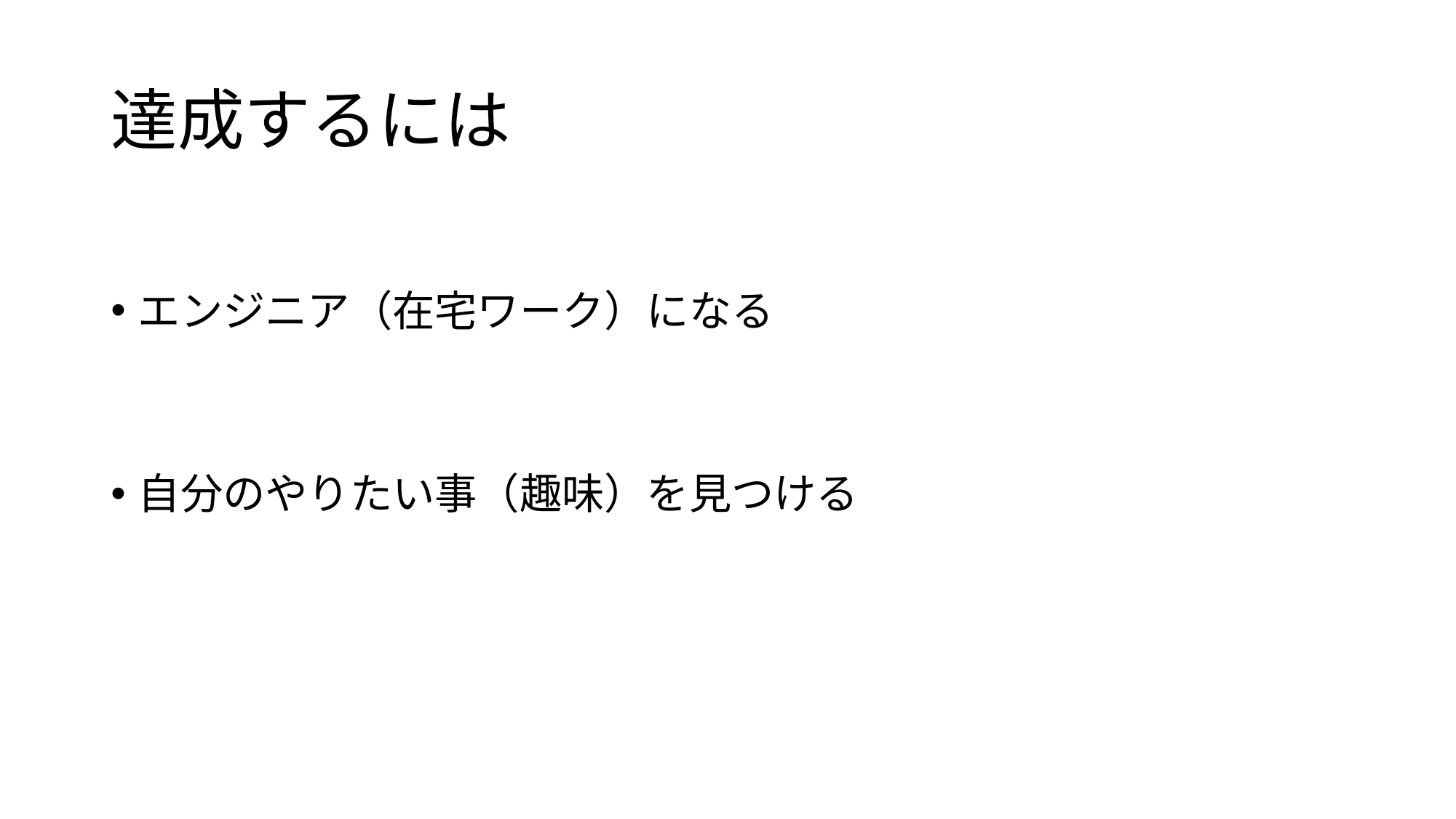

# 達成するには

エンジニア（在宅ワーク）になる

自分のやりたい事（趣味）を見つける